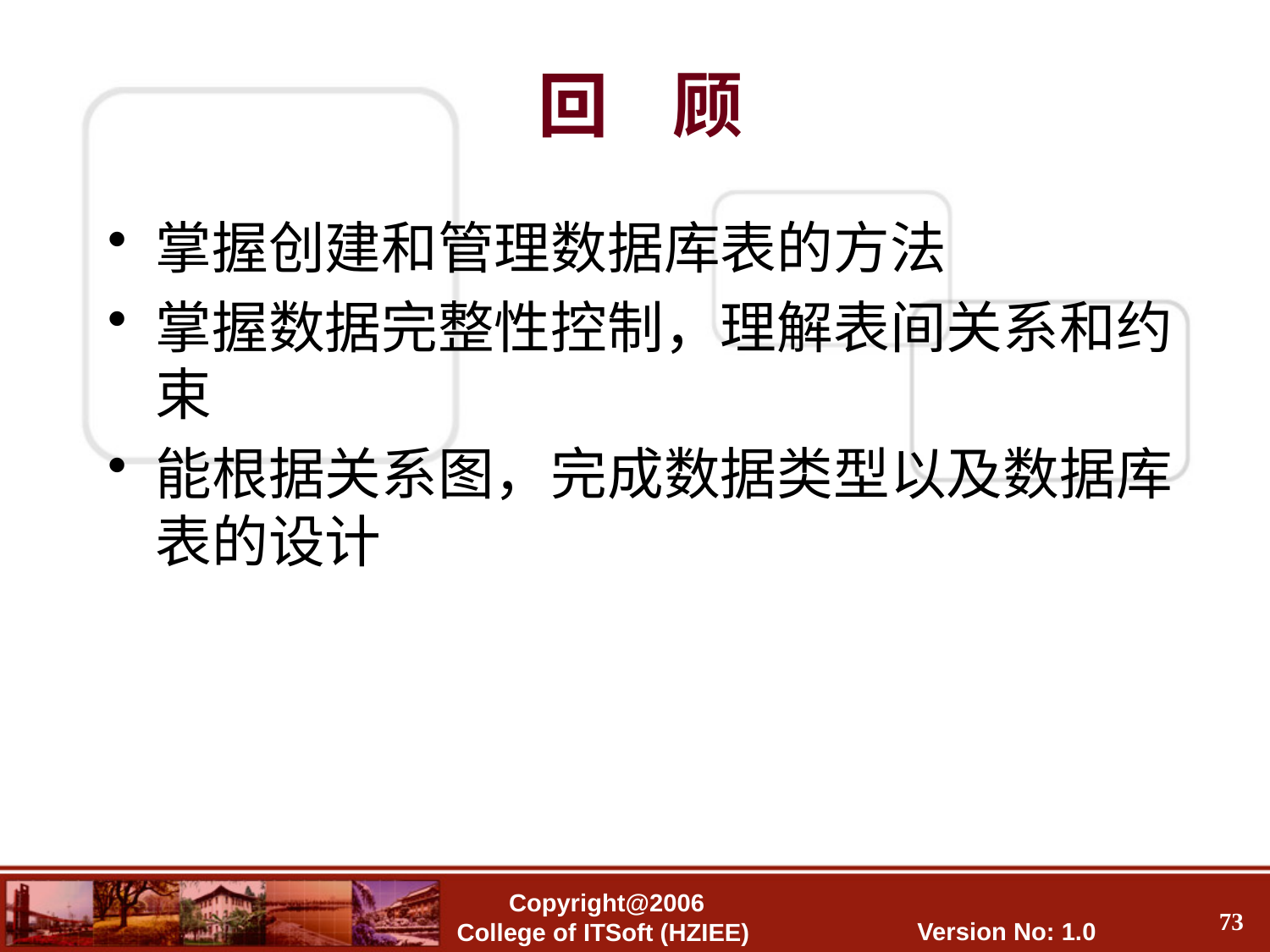

回    顾
掌握创建和管理数据库表的方法
掌握数据完整性控制，理解表间关系和约束
能根据关系图，完成数据类型以及数据库表的设计